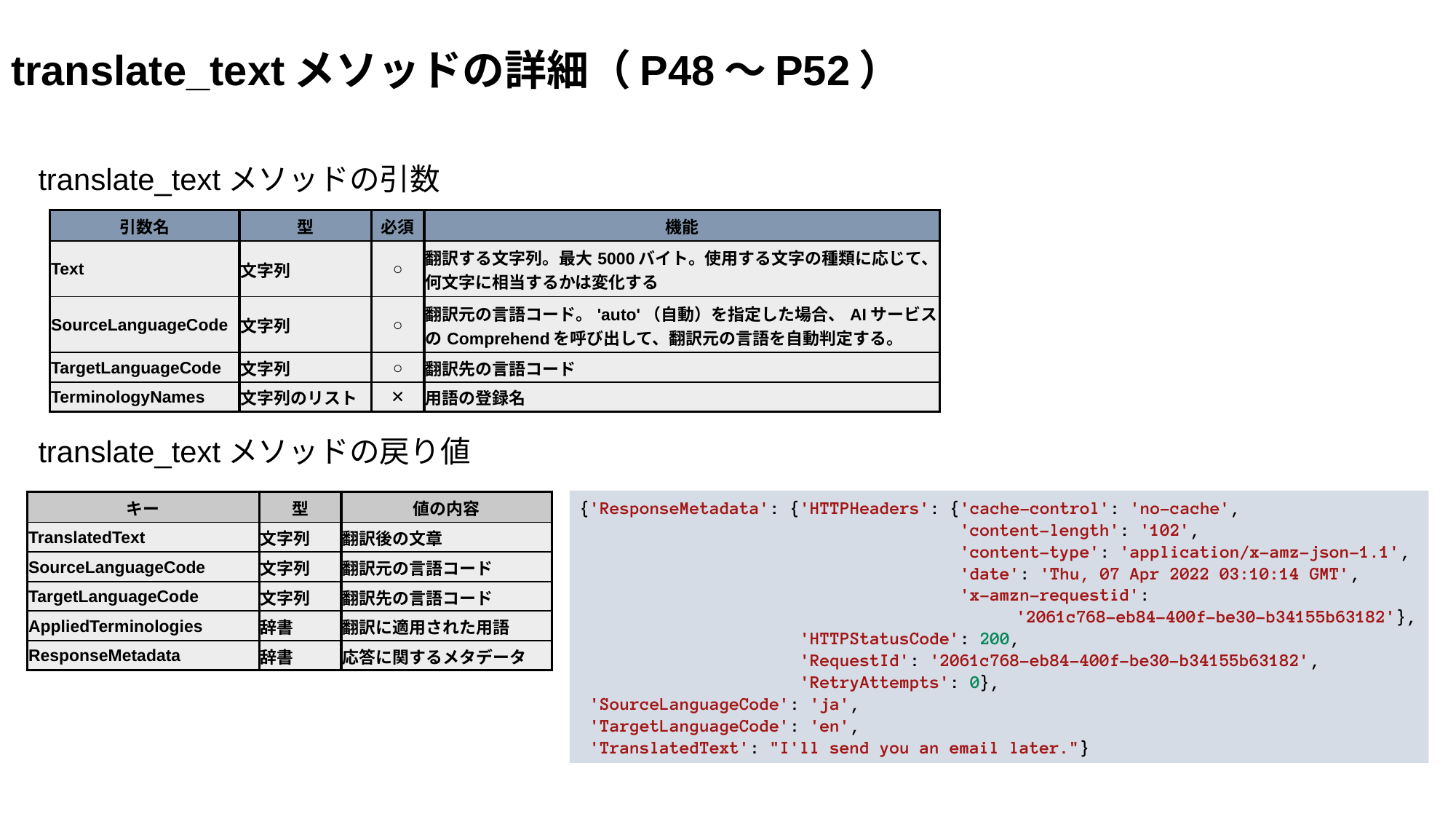

translate_textメソッドの詳細（P48～P52）
translate_textメソッドの引数
| 引数名 | 型 | 必須 | 機能 |
| --- | --- | --- | --- |
| Text | 文字列 | ○ | 翻訳する文字列。最大5000バイト。使用する文字の種類に応じて、何文字に相当するかは変化する |
| SourceLanguageCode | 文字列 | ○ | 翻訳元の言語コード。'auto'（自動）を指定した場合、AIサービスのComprehendを呼び出して、翻訳元の言語を自動判定する。 |
| TargetLanguageCode | 文字列 | ○ | 翻訳先の言語コード |
| TerminologyNames | 文字列のリスト | ✕ | 用語の登録名 |
translate_textメソッドの戻り値
{'ResponseMetadata': {'HTTPHeaders': {'cache-control': 'no-cache',
                                      'content-length': '102',
                                      'content-type': 'application/x-amz-json-1.1',
                                      'date': 'Thu, 07 Apr 2022 03:10:14 GMT',
                                      'x-amzn-requestid':
				'2061c768-eb84-400f-be30-b34155b63182'},
                      'HTTPStatusCode': 200,
                      'RequestId': '2061c768-eb84-400f-be30-b34155b63182',
                      'RetryAttempts': 0},
 'SourceLanguageCode': 'ja',
 'TargetLanguageCode': 'en',
 'TranslatedText': "I'll send you an email later."}
| キー | 型 | 値の内容 |
| --- | --- | --- |
| TranslatedText | 文字列 | 翻訳後の文章 |
| SourceLanguageCode | 文字列 | 翻訳元の言語コード |
| TargetLanguageCode | 文字列 | 翻訳先の言語コード |
| AppliedTerminologies | 辞書 | 翻訳に適用された用語 |
| ResponseMetadata | 辞書 | 応答に関するメタデータ |